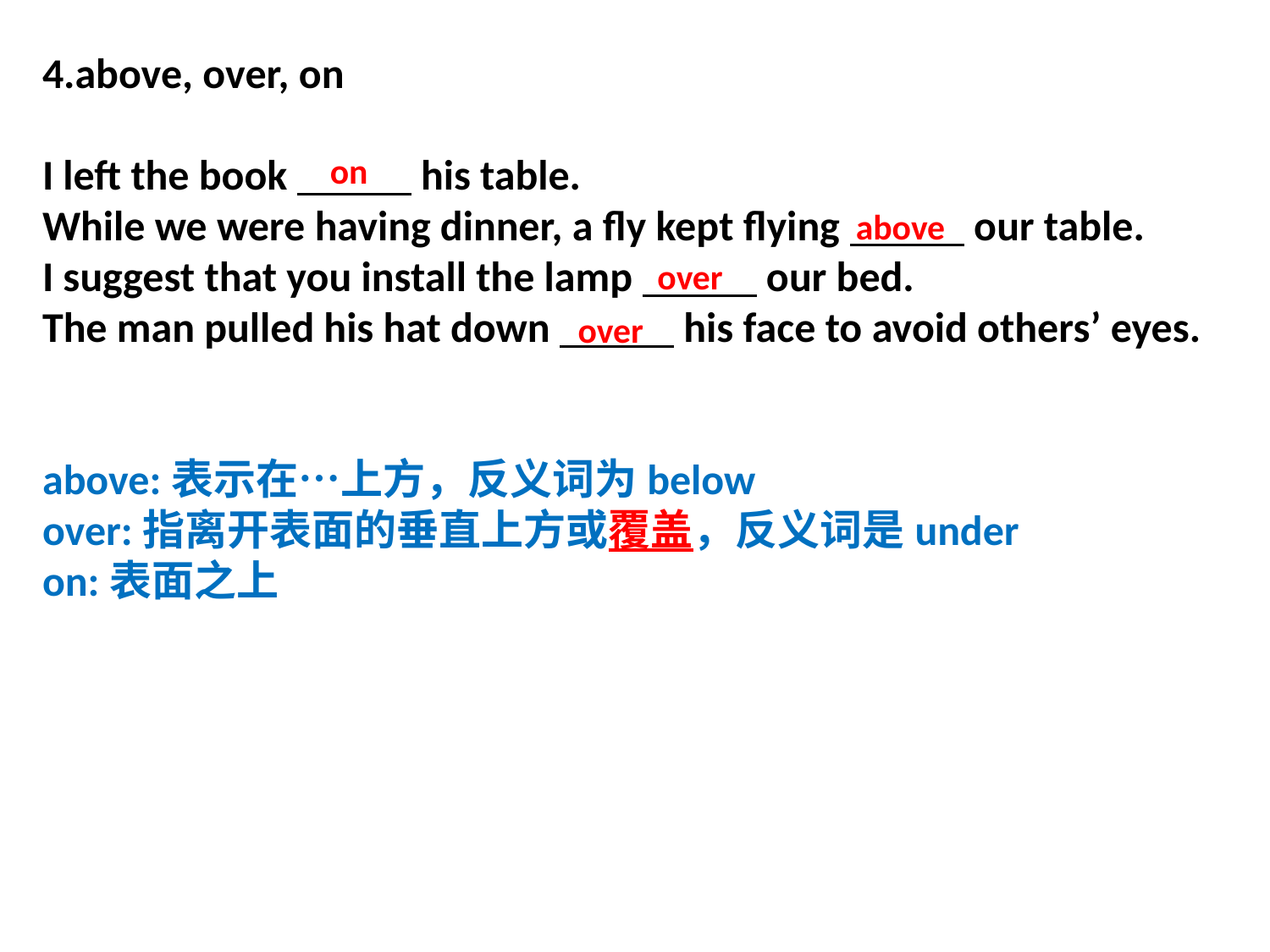

4.above, over, on

I left the book              his table.
While we were having dinner, a fly kept flying              our table.
I suggest that you install the lamp              our bed.
The man pulled his hat down              his face to avoid others’ eyes.

above:表示在…上方，反义词为below
over:指离开表面的垂直上方或覆盖，反义词是under
on:表面之上
on
above
over
over